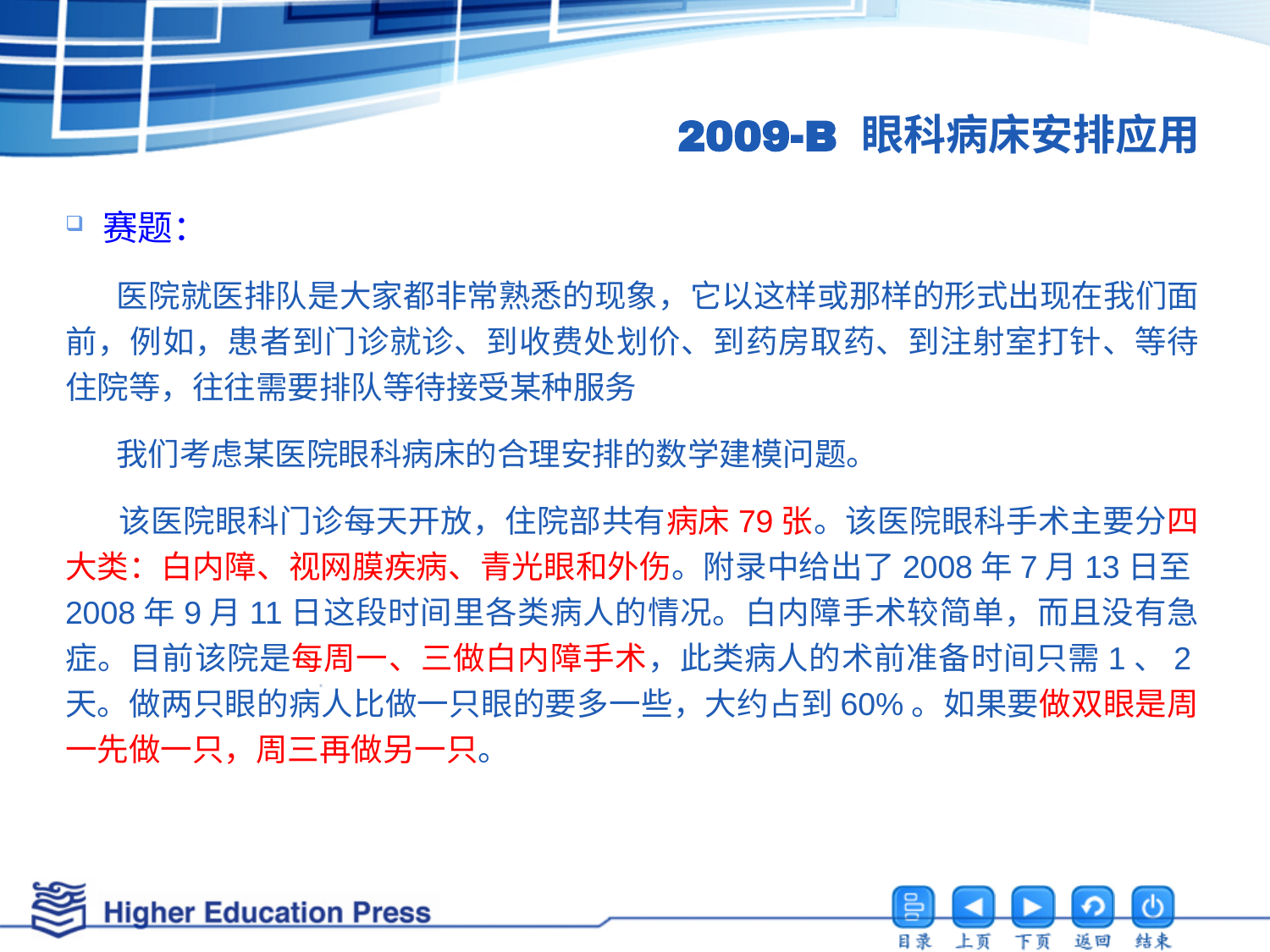

# 2009-B 眼科病床安排应用
赛题：
      医院就医排队是大家都非常熟悉的现象，它以这样或那样的形式出现在我们面前，例如，患者到门诊就诊、到收费处划价、到药房取药、到注射室打针、等待住院等，往往需要排队等待接受某种服务
      我们考虑某医院眼科病床的合理安排的数学建模问题。
      该医院眼科门诊每天开放，住院部共有病床79张。该医院眼科手术主要分四大类：白内障、视网膜疾病、青光眼和外伤。附录中给出了2008年7月13日至2008年9月11日这段时间里各类病人的情况。白内障手术较简单，而且没有急症。目前该院是每周一、三做白内障手术，此类病人的术前准备时间只需1、2天。做两只眼的病人比做一只眼的要多一些，大约占到60%。如果要做双眼是周一先做一只，周三再做另一只。